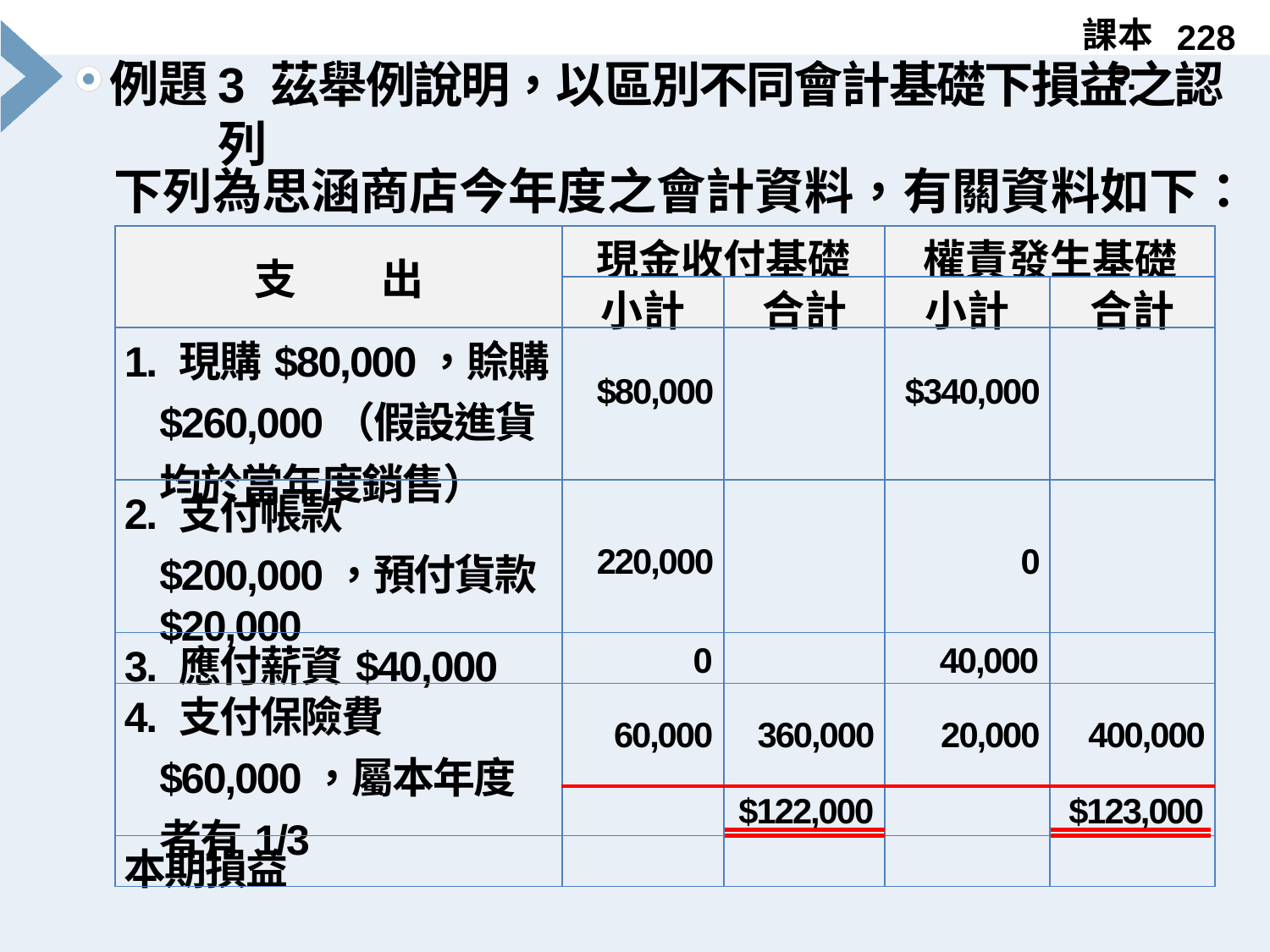

228
# 3 茲舉例說明，以區別不同會計基礎下損益之認列
下列為思涵商店今年度之會計資料，有關資料如下：
| 支　　出 | 現金收付基礎 |  | 權責發生基礎 |  |
| --- | --- | --- | --- | --- |
|  | 小計 | 合計 | 小計 | 合計 |
| 1. 現購$80,000，賒購$260,000（假設進貨均於當年度銷售） |  |  |  |  |
| 2. 支付帳款$200,000，預付貨款$20,000 |  |  |  |  |
| 3. 應付薪資$40,000 |  |  |  |  |
| 4. 支付保險費$60,000，屬本年度者有1/3 |  |  |  |  |
| 本期損益 |  |  |  |  |
| $80,000 |  | $340,000 |
| --- | --- | --- |
| 220,000 |  | 0 |
| --- | --- | --- |
| 0 |  | 40,000 |
| --- | --- | --- |
| 60,000 | 360,000 | 20,000 | 400,000 |
| --- | --- | --- | --- |
|  | $122,000 |  | $123,000 |
| --- | --- | --- | --- |